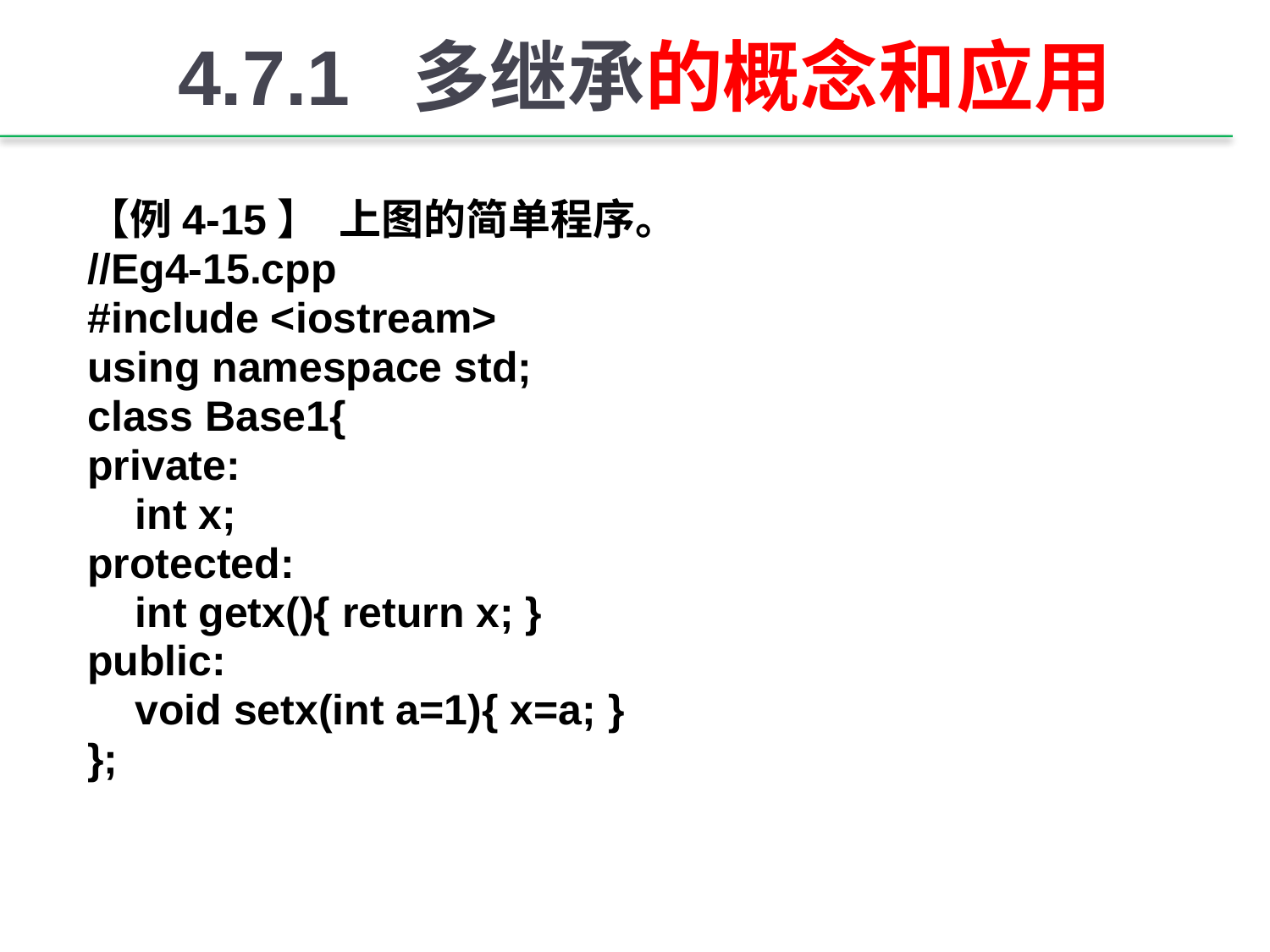

# 4.7.1  多继承的概念和应用
【例4-15】  上图的简单程序。
//Eg4-15.cpp
#include <iostream>
using namespace std;
class Base1{
private:
    int x;
protected:
    int getx(){ return x; }
public:
    void setx(int a=1){ x=a; }
};